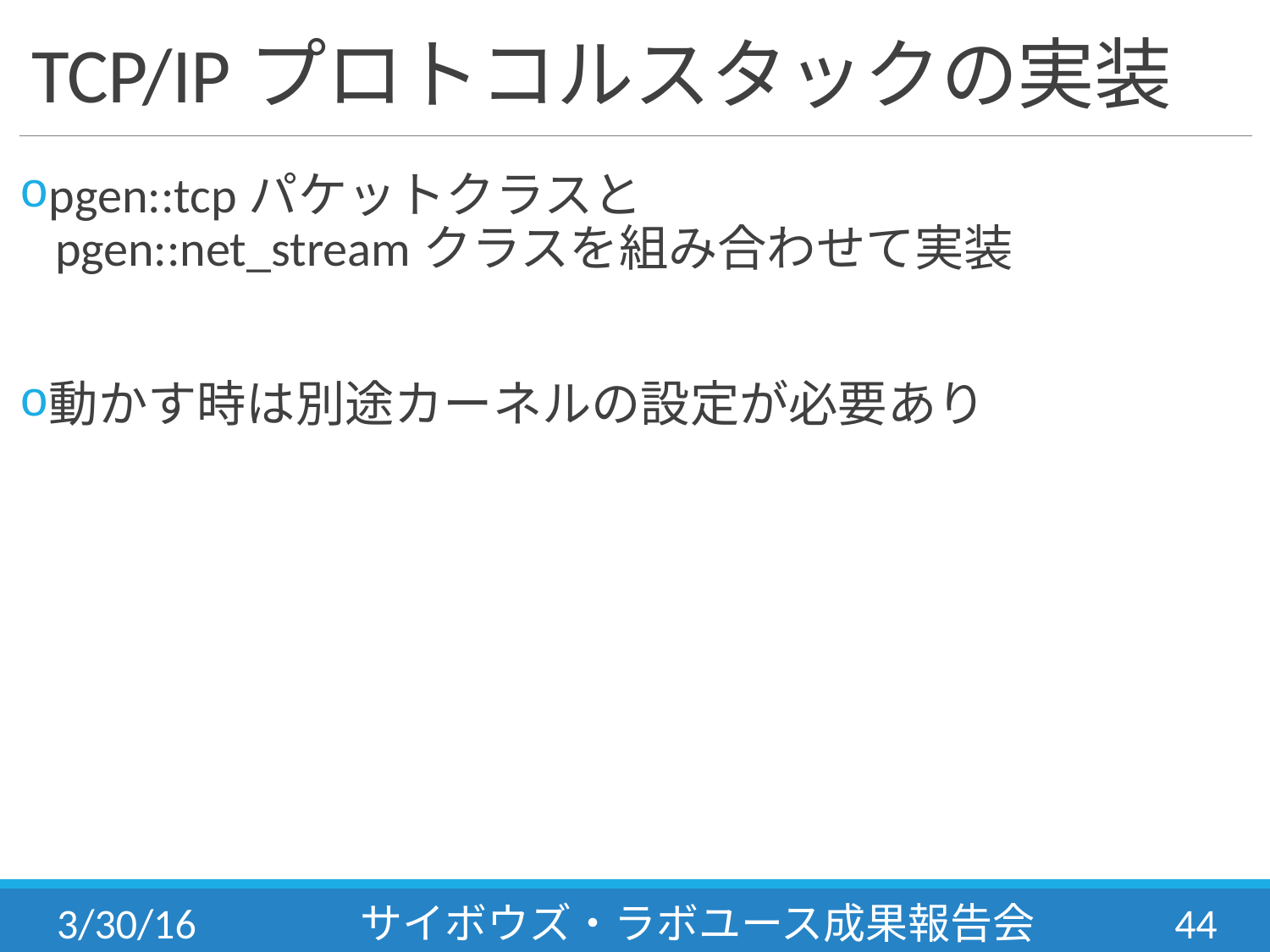

# TCP/IPプロトコルスタックの実装
pgen::tcpパケットクラスと
 pgen::net_streamクラスを組み合わせて実装

動かす時は別途カーネルの設定が必要あり
3/30/16
サイボウズ・ラボユース成果報告会
44